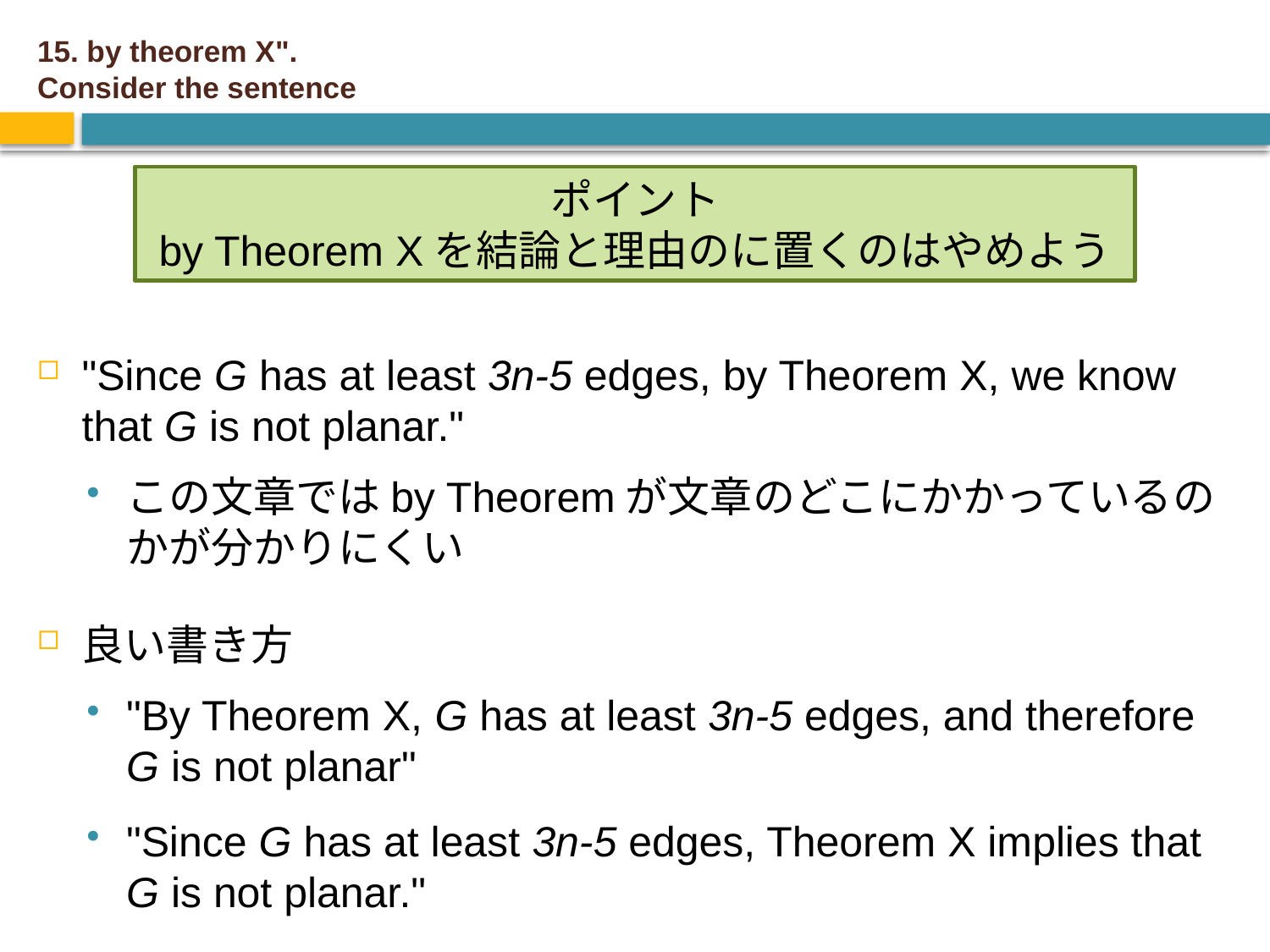

# 15. by theorem X". Consider the sentence

"Since G has at least 3n-5 edges, by Theorem X, we know that G is not planar."
この文章ではby Theoremが文章のどこにかかっているのかが分かりにくい
良い書き方
"By Theorem X, G has at least 3n-5 edges, and therefore G is not planar"
"Since G has at least 3n-5 edges, Theorem X implies that G is not planar."
ポイント
by Theorem Xを結論と理由のに置くのはやめよう